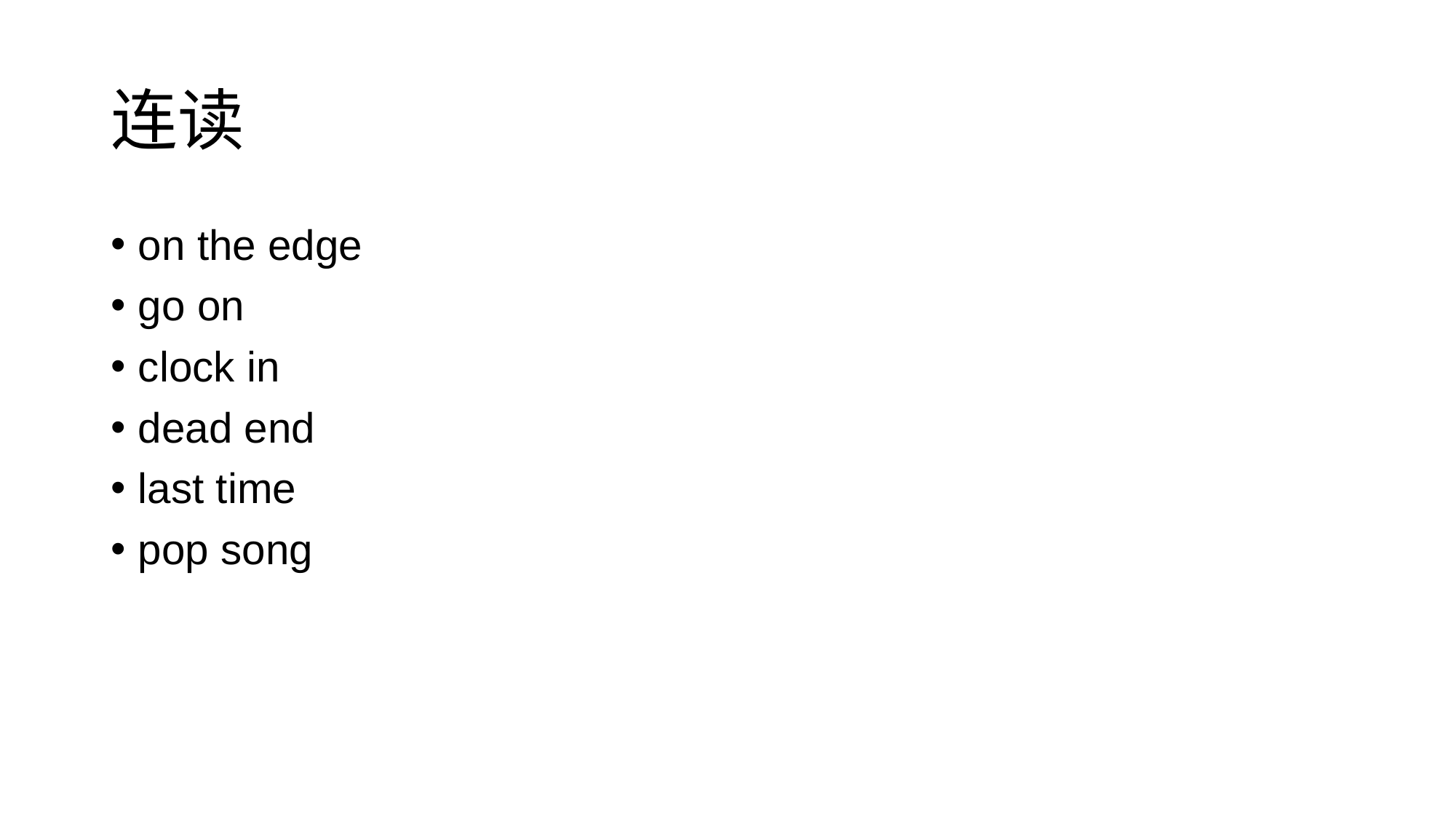

# 连读
on the edge
go on
clock in
dead end
last time
pop song